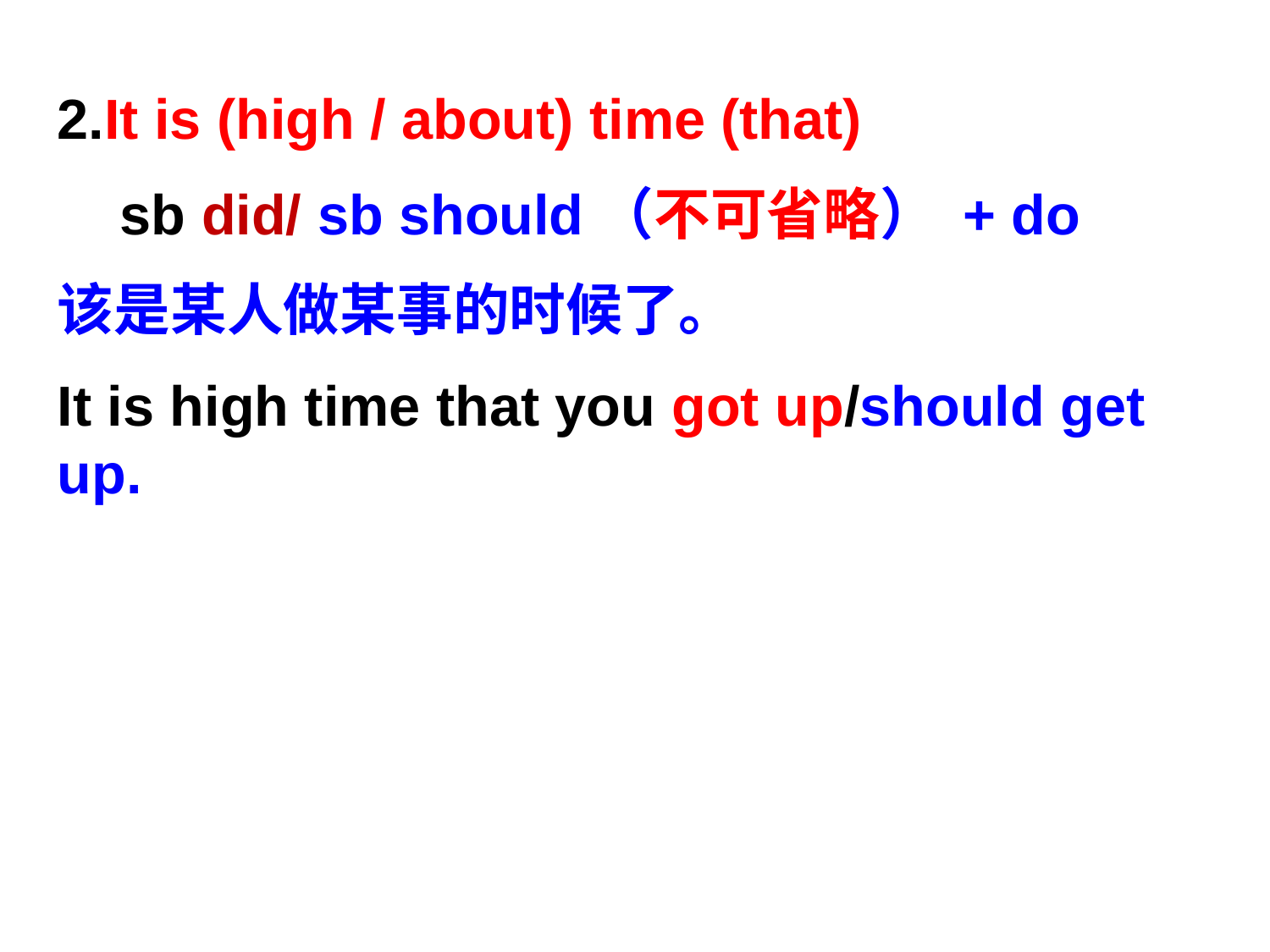

2.It is (high / about) time (that)
    sb did/ sb should（不可省略） + do
该是某人做某事的时候了。
It is high time that you got up/should get up.